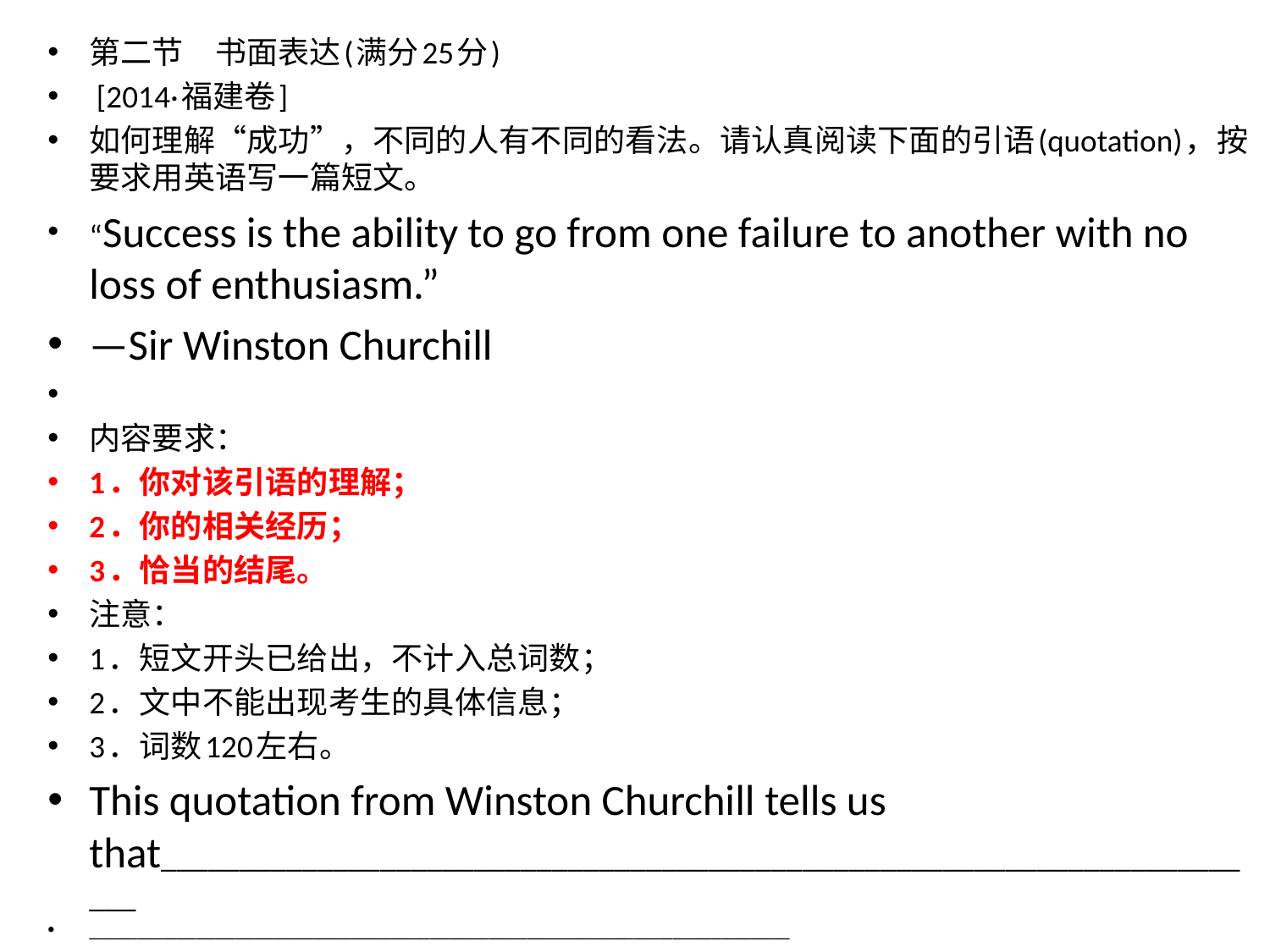

第二节　书面表达(满分25分)
 [2014·福建卷]
如何理解“成功”，不同的人有不同的看法。请认真阅读下面的引语(quotation)，按要求用英语写一篇短文。
“Success is the ability to go from one failure to another with no loss of enthusiasm.”
—Sir Winston Churchill

内容要求：
1．你对该引语的理解；
2．你的相关经历；
3．恰当的结尾。
注意：
1．短文开头已给出，不计入总词数；
2．文中不能出现考生的具体信息；
3．词数120左右。
This quotation from Winston Churchill tells us that________________________________________________________________________
________________________________________________________________________